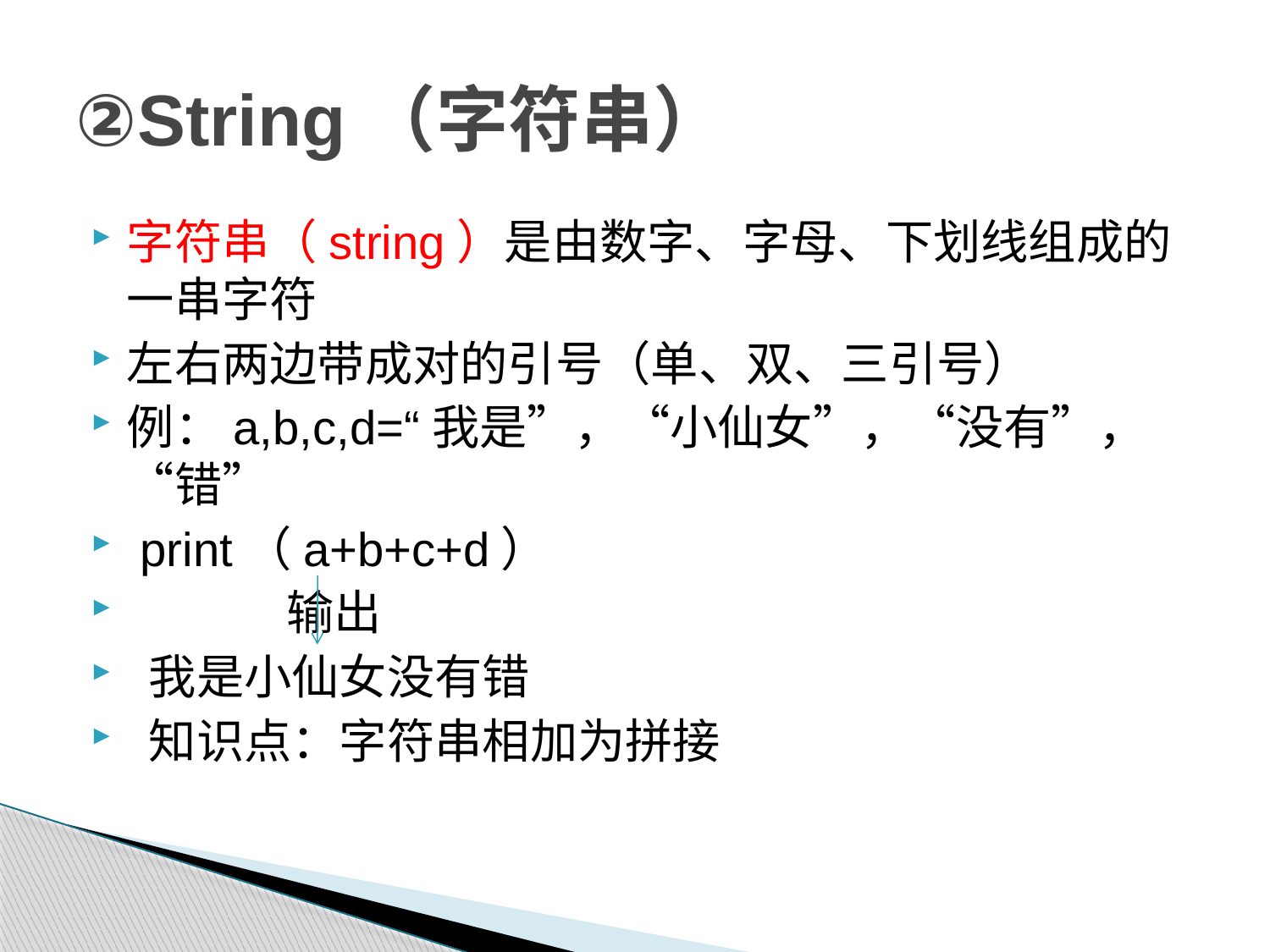

# ②String（字符串）
字符串（string）是由数字、字母、下划线组成的一串字符
左右两边带成对的引号（单、双、三引号）
例：a,b,c,d=“我是”，“小仙女”，“没有”，“错”
 print（a+b+c+d）
              输出
 我是小仙女没有错
 知识点：字符串相加为拼接